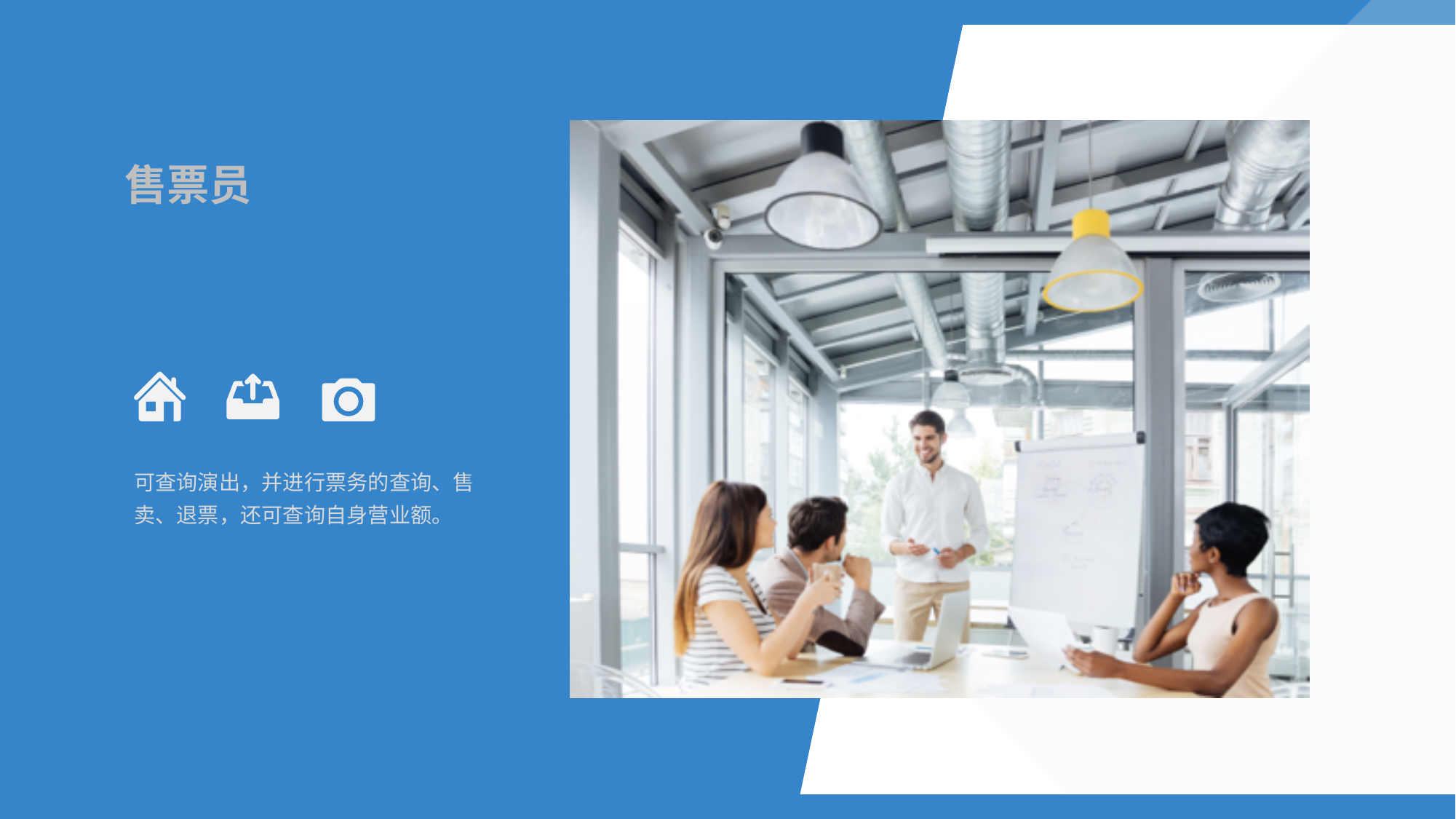

点击添加相关标题文字
ADD RELATED TITLE WORDS

售票员

可查询演出，并进行票务的查询、售卖、退票，还可查询自身营业额。